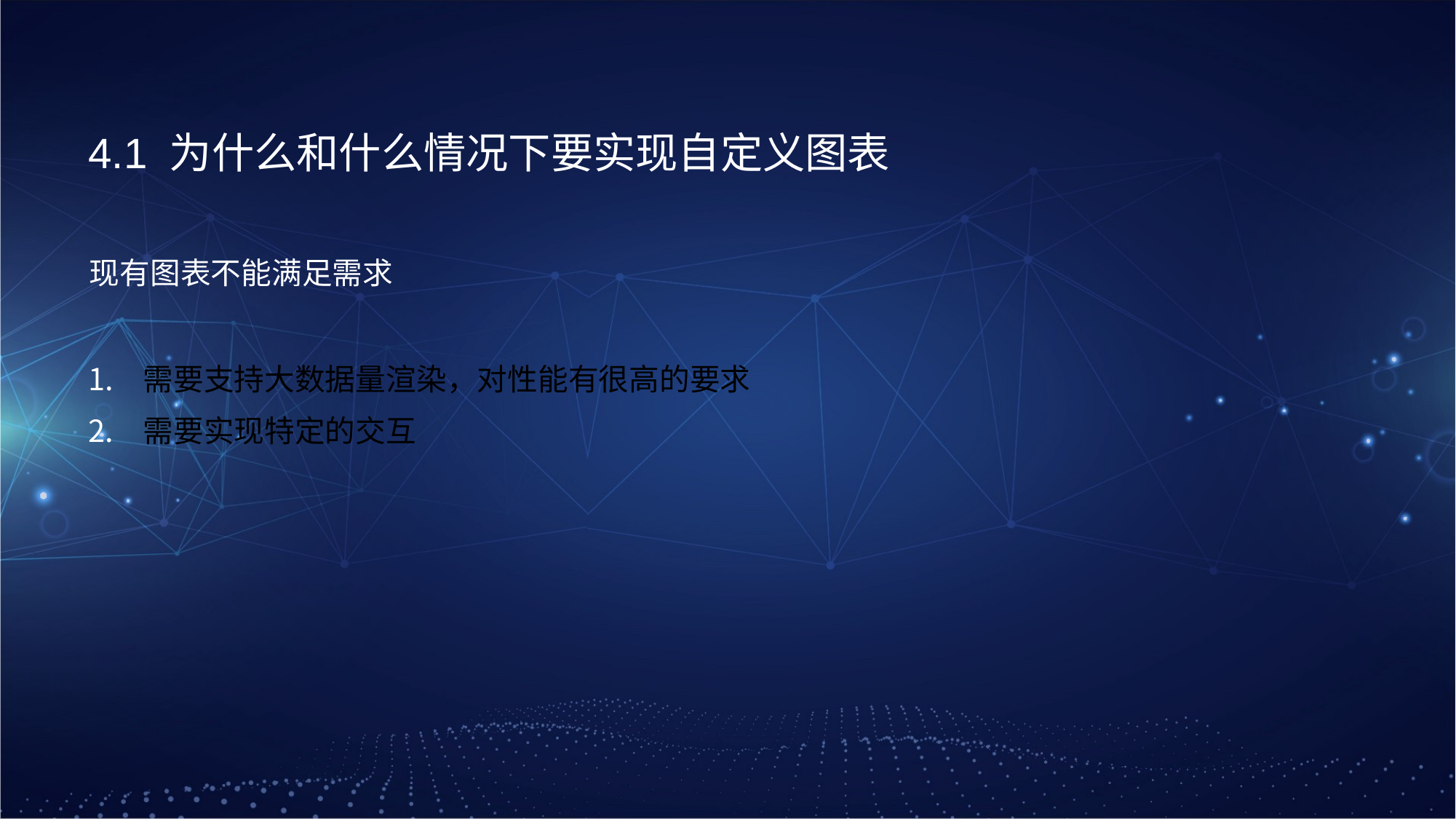

4.1 为什么和什么情况下要实现自定义图表
需要支持大数据量渲染，对性能有很高的要求
需要实现特定的交互
现有图表不能满足需求